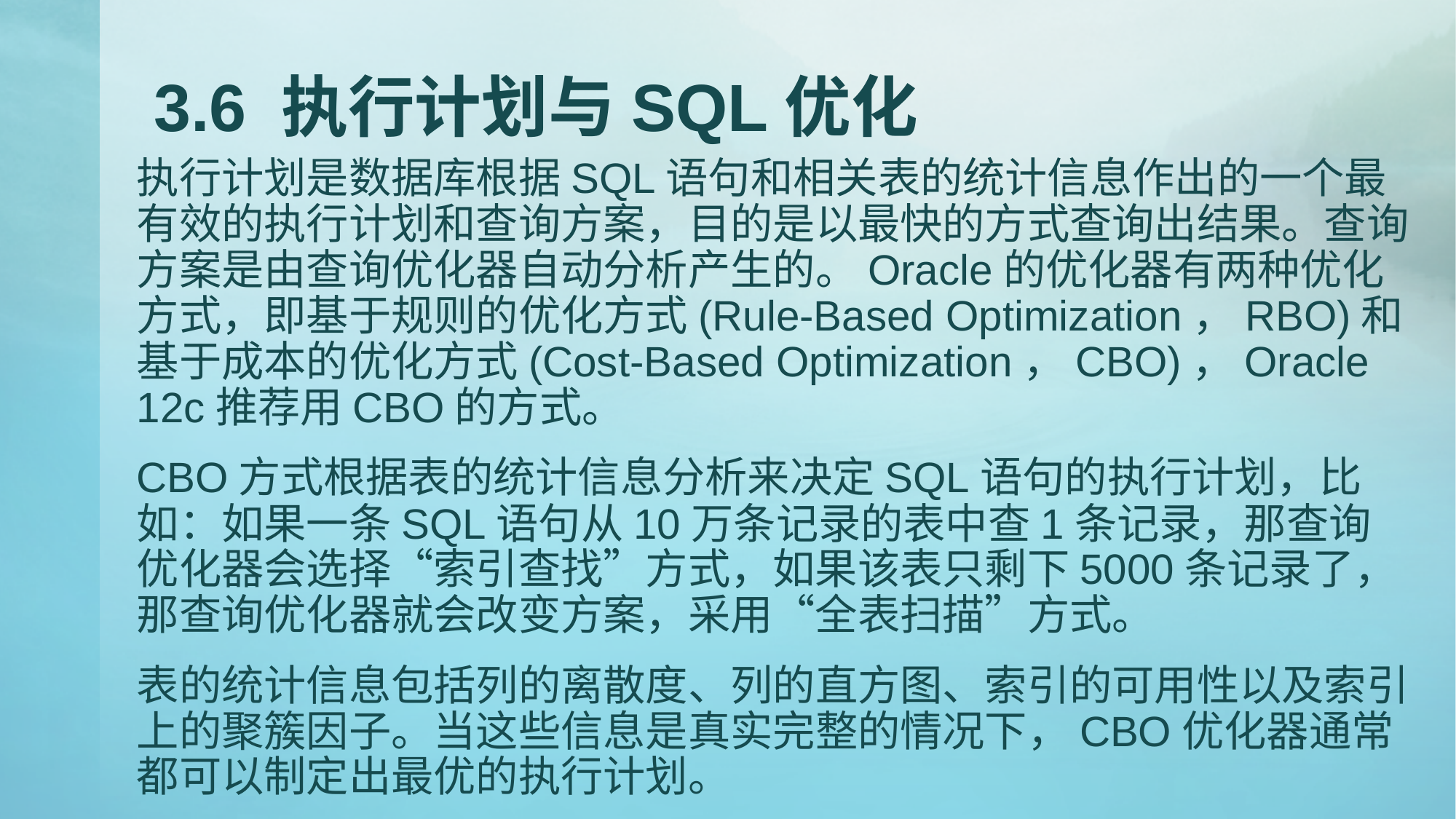

# 3.6 执行计划与SQL优化
执行计划是数据库根据SQL语句和相关表的统计信息作出的一个最有效的执行计划和查询方案，目的是以最快的方式查询出结果。查询方案是由查询优化器自动分析产生的。Oracle的优化器有两种优化方式，即基于规则的优化方式(Rule-Based Optimization，RBO)和基于成本的优化方式(Cost-Based Optimization，CBO)，Oracle 12c推荐用CBO的方式。
CBO方式根据表的统计信息分析来决定SQL语句的执行计划，比如：如果一条SQL语句从10万条记录的表中查1条记录，那查询优化器会选择“索引查找”方式，如果该表只剩下5000条记录了，那查询优化器就会改变方案，采用“全表扫描”方式。
表的统计信息包括列的离散度、列的直方图、索引的可用性以及索引上的聚簇因子。当这些信息是真实完整的情况下，CBO优化器通常都可以制定出最优的执行计划。